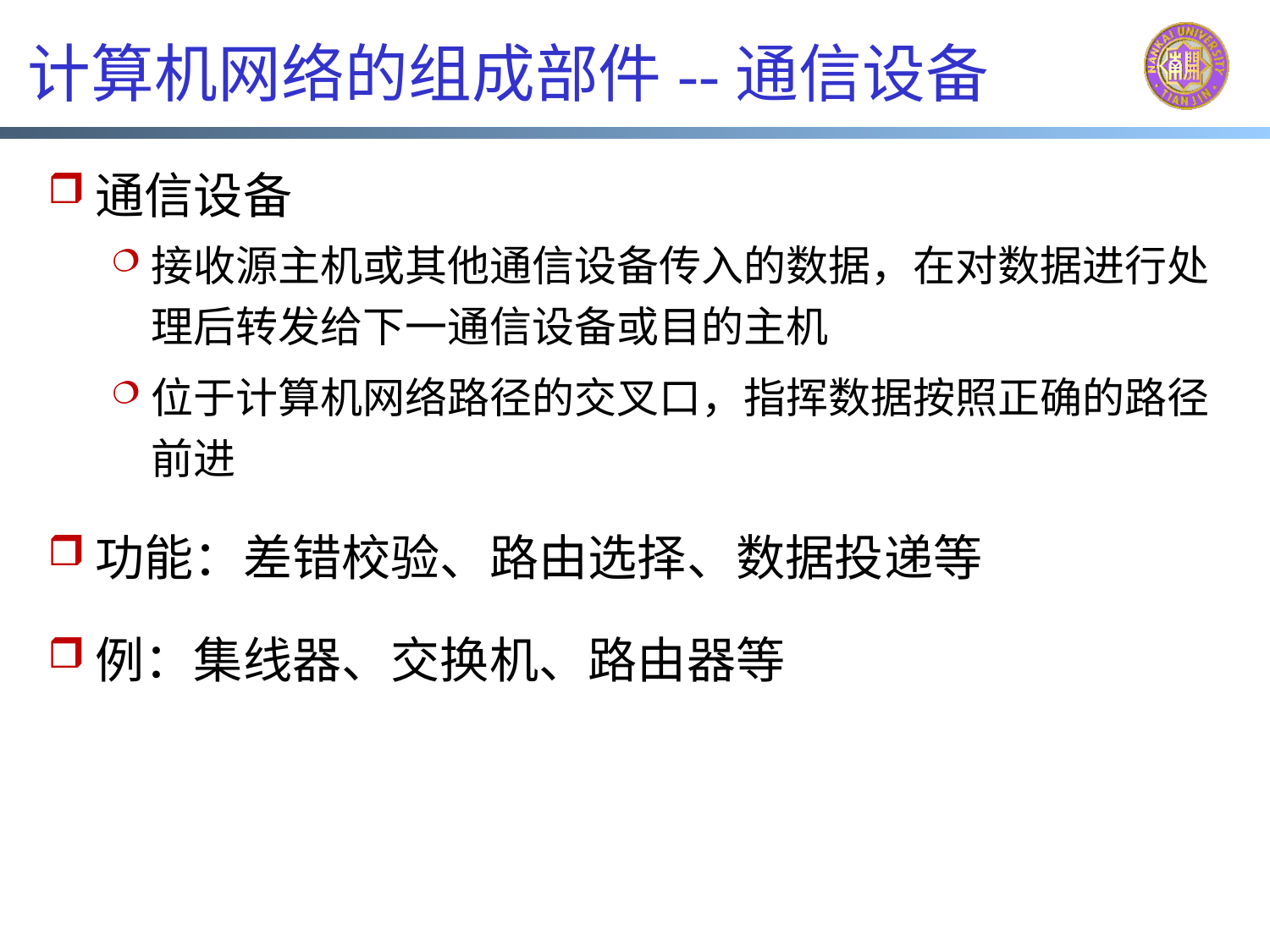

# 计算机网络的组成部件--通信设备
通信设备
接收源主机或其他通信设备传入的数据，在对数据进行处理后转发给下一通信设备或目的主机
位于计算机网络路径的交叉口，指挥数据按照正确的路径前进
功能：差错校验、路由选择、数据投递等
例：集线器、交换机、路由器等